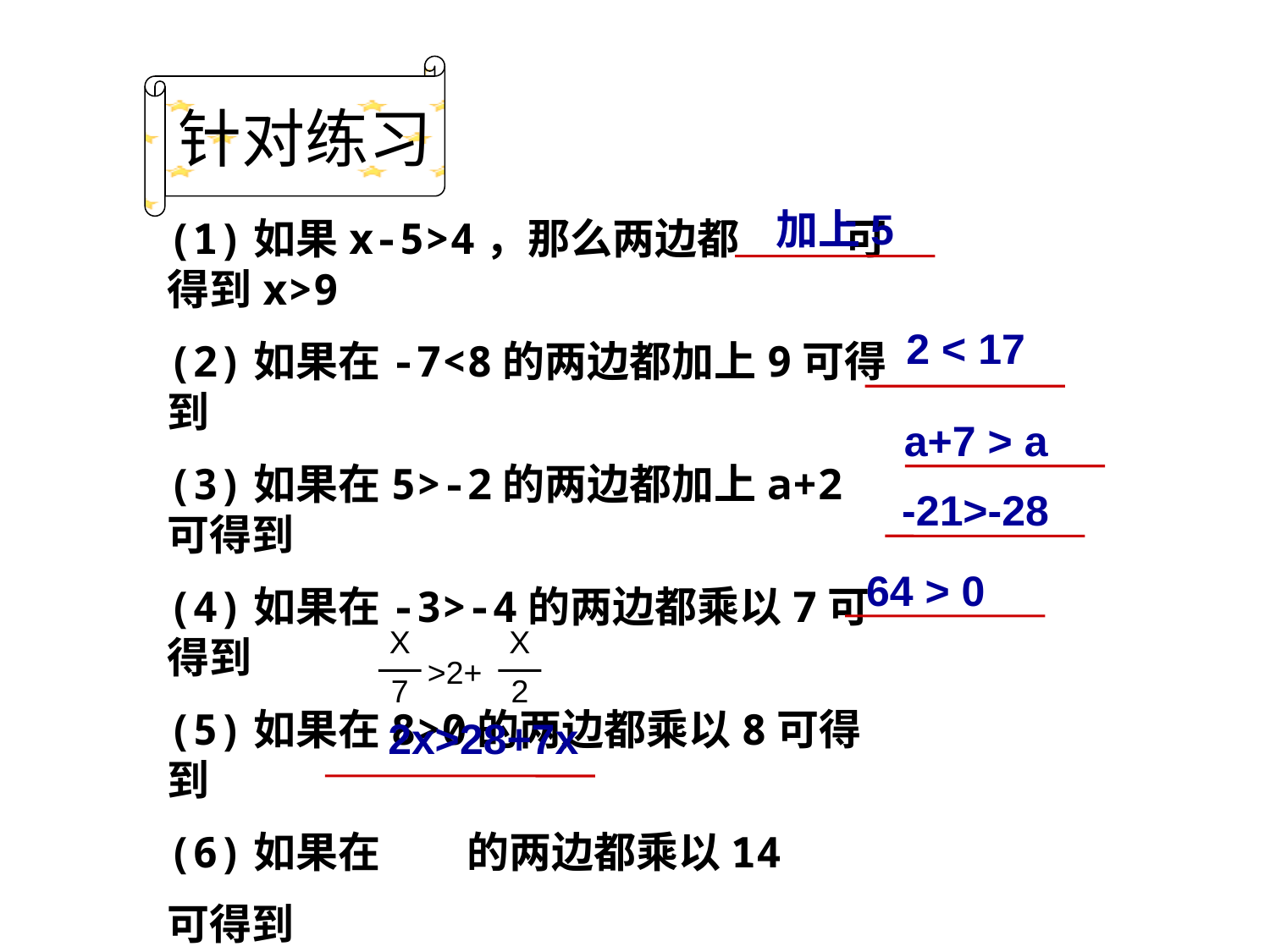

针对练习

加上5
(1)如果x-5>4，那么两边都           可得到x>9
(2)如果在-7<8的两边都加上9可得到
(3)如果在5>-2的两边都加上a+2可得到
(4)如果在-3>-4的两边都乘以7可得到
(5)如果在8>0的两边都乘以8可得到
(6)如果在         的两边都乘以14
可得到

2 < 17

a+7 > a

-21>-28

64 > 0
X
7

X
2

>2+

2x>28+7x